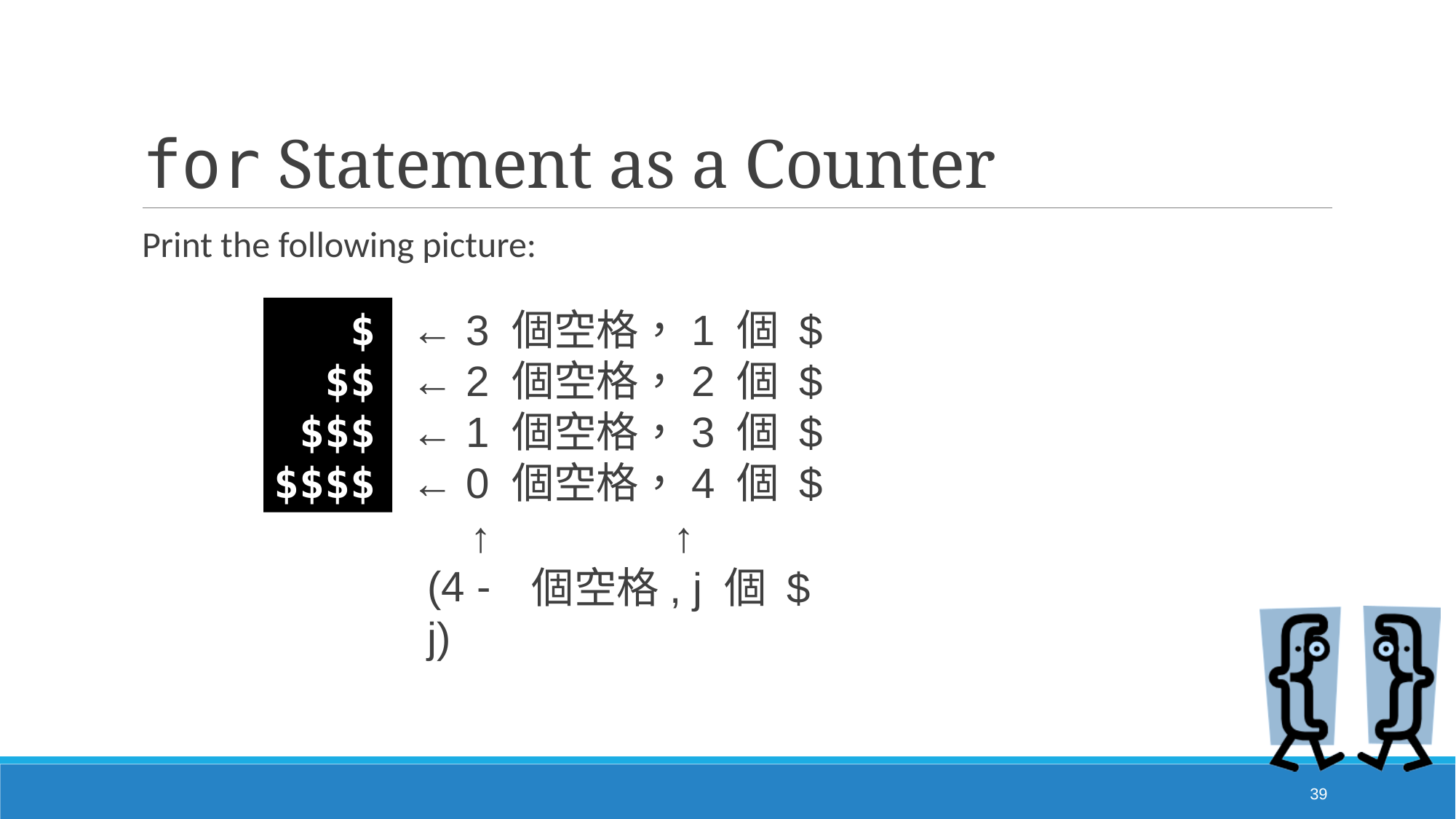

# for Statement as a Counter
Print the following picture:

   $
  $$
 $$$
$$$$
← 3 個空格，1 個 $
← 2 個空格，2 個 $
← 1 個空格，3 個 $
← 0 個空格，4 個 $
	↑	↑
	　  個空格, j 個 $
(4 - j)
39